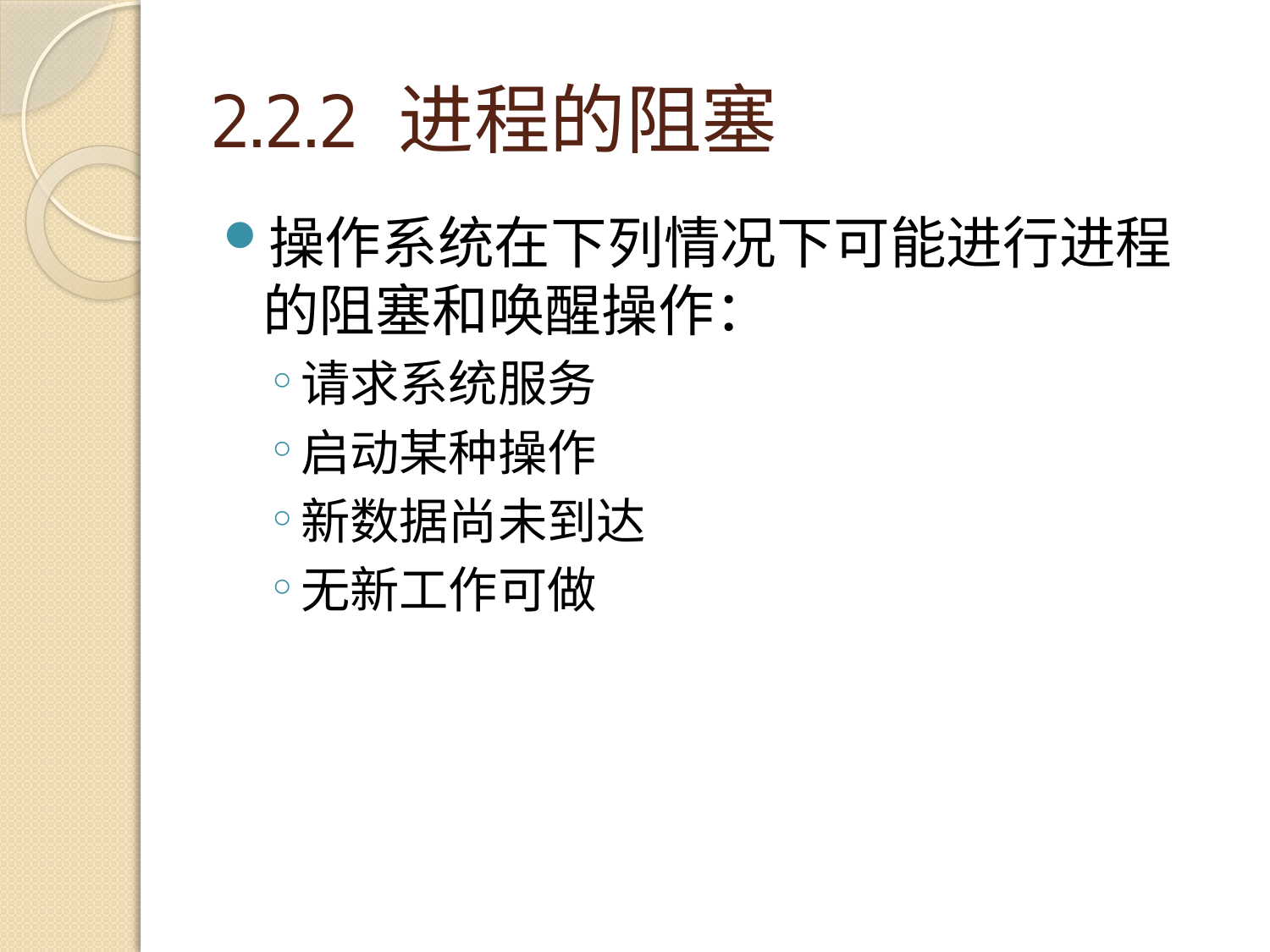

# 2.2.2 进程的阻塞
操作系统在下列情况下可能进行进程的阻塞和唤醒操作：
请求系统服务
启动某种操作
新数据尚未到达
无新工作可做